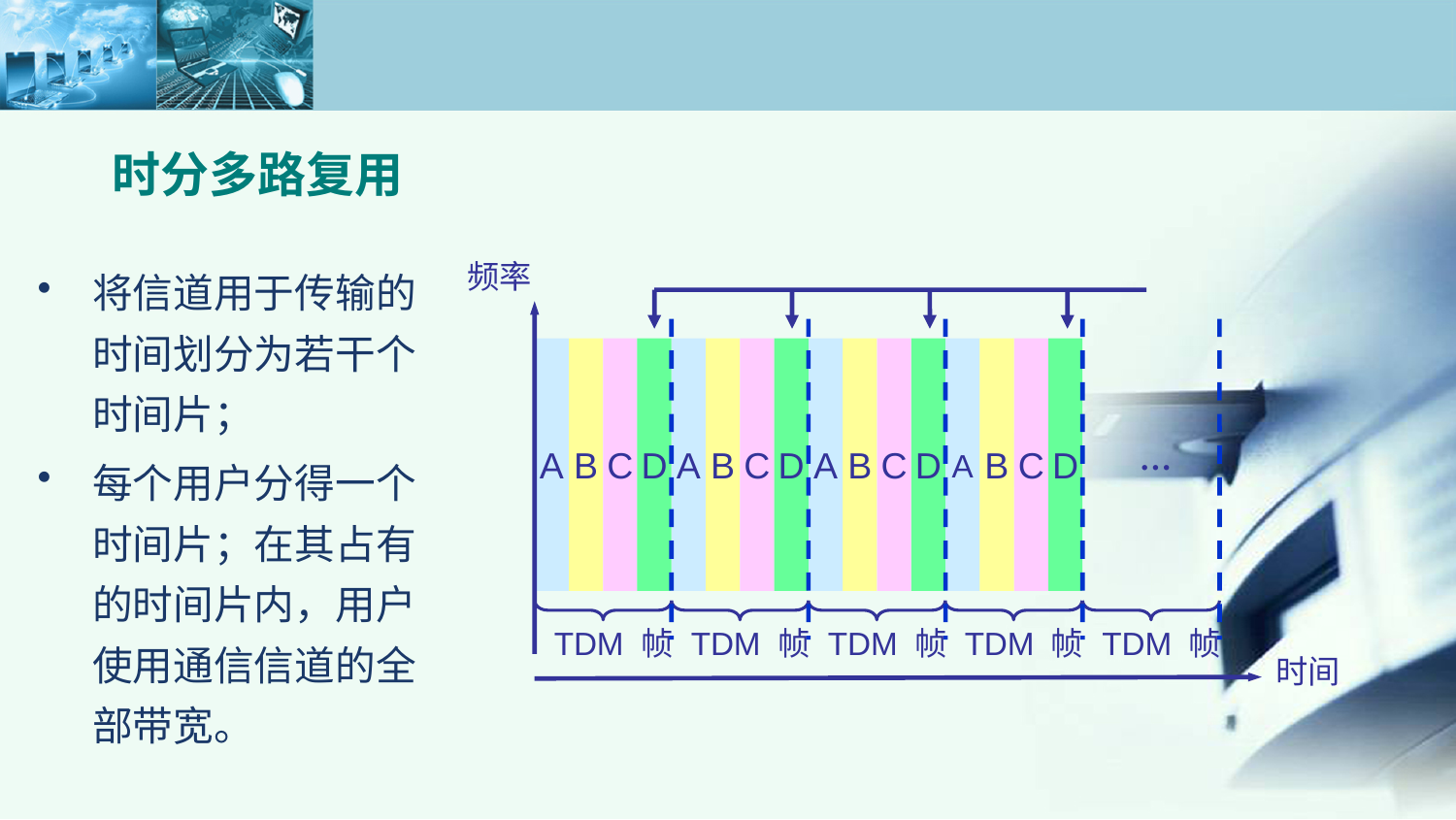

时分多路复用
将信道用于传输的时间划分为若干个时间片；
每个用户分得一个时间片；在其占有的时间片内，用户使用通信信道的全部带宽。
频率

A
B
C
D
D
D
D
A
B
C
A
B
C
A
B
C
…

TDM 帧

TDM 帧

TDM 帧

TDM 帧

TDM 帧
时间